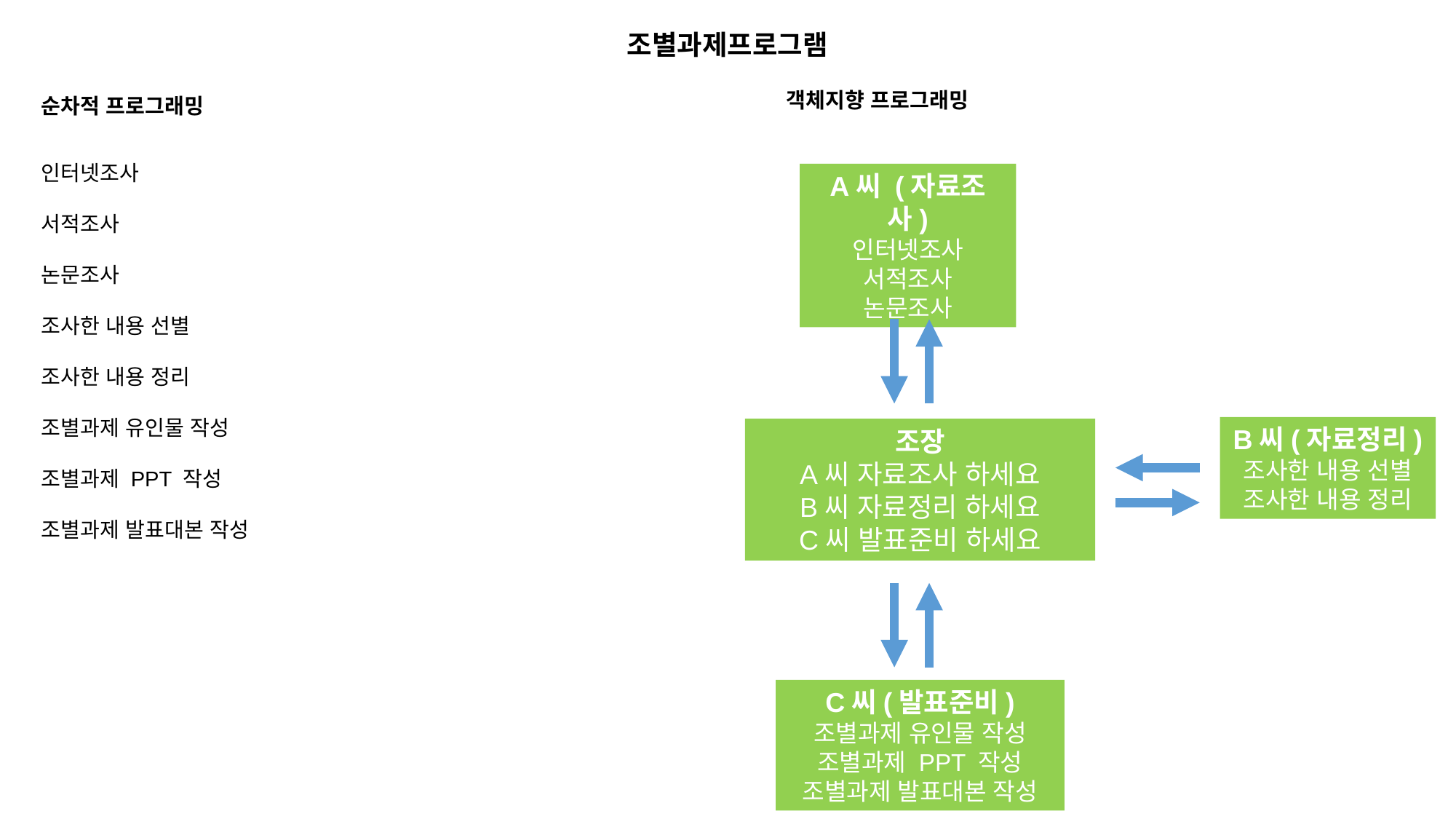

조별과제프로그램
객체지향 프로그래밍
순차적 프로그래밍
인터넷조사

서적조사

논문조사

조사한 내용 선별

조사한 내용 정리

조별과제 유인물 작성

조별과제 PPT 작성

조별과제 발표대본 작성
A씨 (자료조사)
인터넷조사
서적조사
논문조사
B씨(자료정리)
조사한 내용 선별
조사한 내용 정리
조장
A씨 자료조사 하세요
B씨 자료정리 하세요
C씨 발표준비 하세요
C씨(발표준비)
조별과제 유인물 작성
조별과제 PPT 작성
조별과제 발표대본 작성